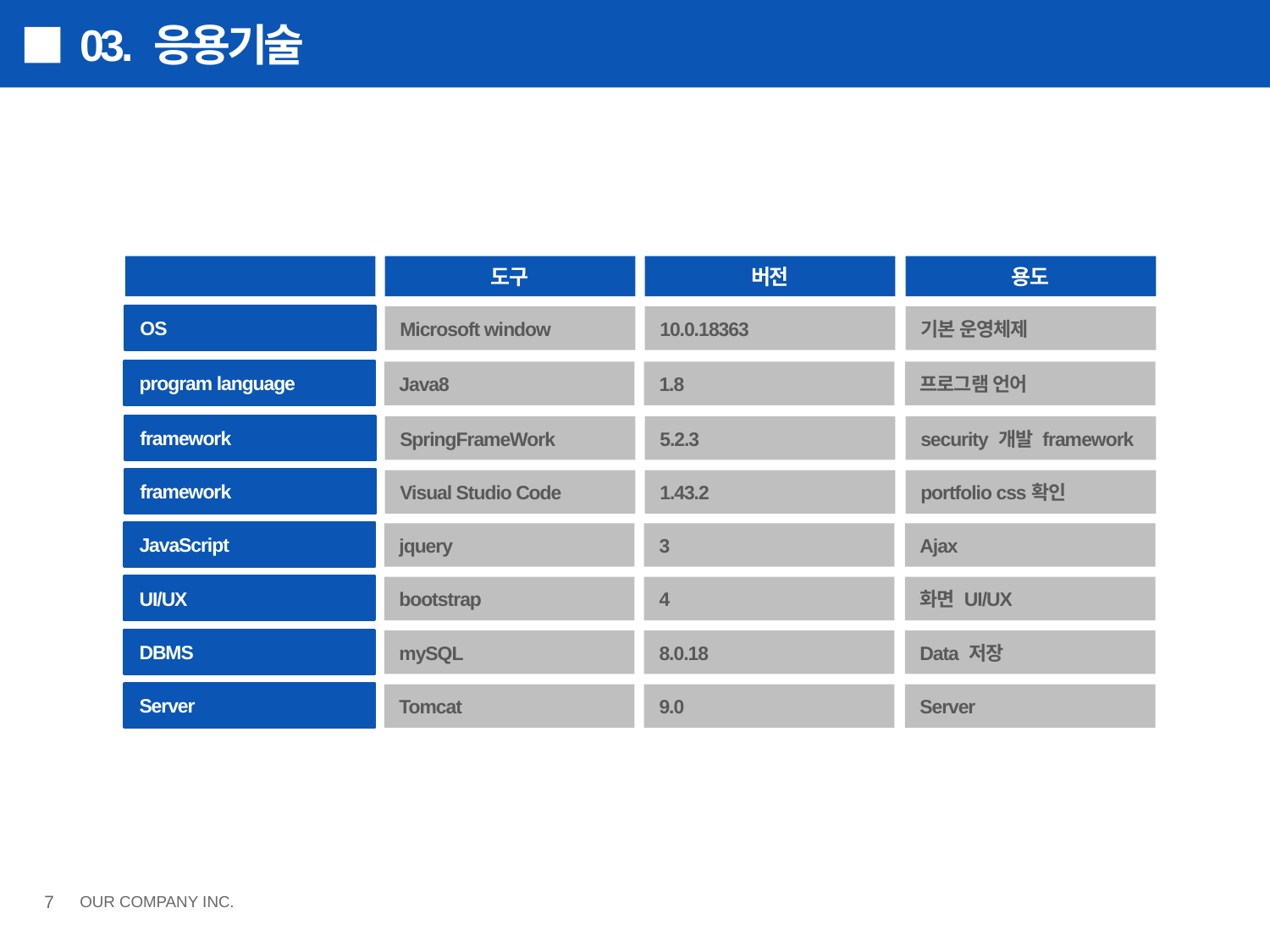

03. 응용기술

도구
버전
용도
OS
Microsoft window
10.0.18363
기본 운영체제
program language
Java8
1.8
프로그램 언어
framework
SpringFrameWork
5.2.3
security 개발 framework
framework
Visual Studio Code
1.43.2
portfolio css확인
JavaScript
jquery
3
Ajax
UI/UX
bootstrap
4
화면 UI/UX
DBMS
mySQL
8.0.18
Data 저장
Server
Tomcat
9.0
Server